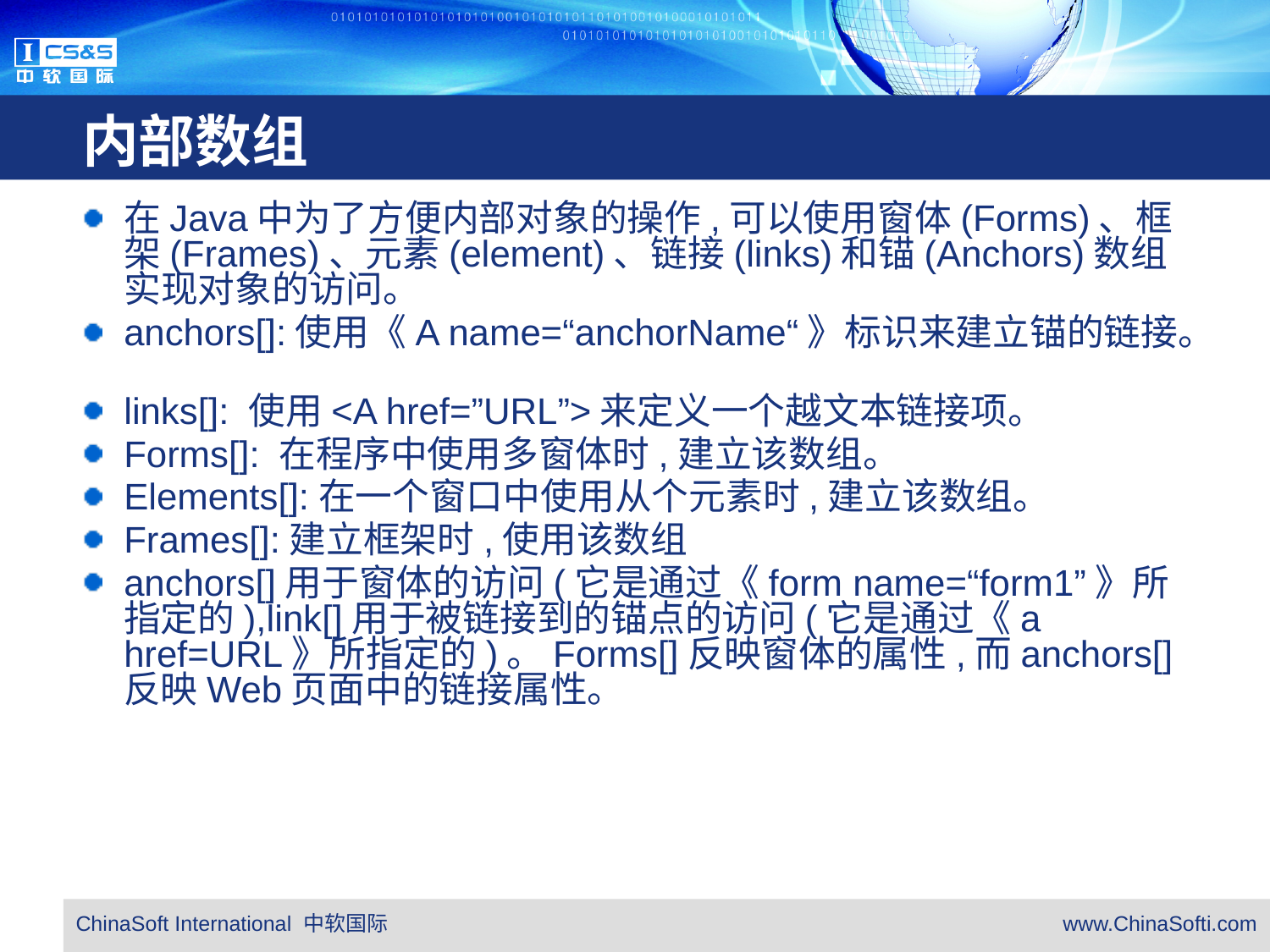

# 内部数组
在Java中为了方便内部对象的操作,可以使用窗体(Forms)、框架(Frames)、元素(element)、链接(links)和锚(Anchors)数组实现对象的访问。
anchors[]:使用《A name=“anchorName“》标识来建立锚的链接。
links[]: 使用<A href=”URL”>来定义一个越文本链接项。
Forms[]: 在程序中使用多窗体时,建立该数组。
Elements[]:在一个窗口中使用从个元素时,建立该数组。
Frames[]:建立框架时,使用该数组
anchors[]用于窗体的访问(它是通过《form name=“form1”》所指定的),link[]用于被链接到的锚点的访问(它是通过《a href=URL》所指定的)。Forms[]反映窗体的属性,而anchors[]反映Web页面中的链接属性。